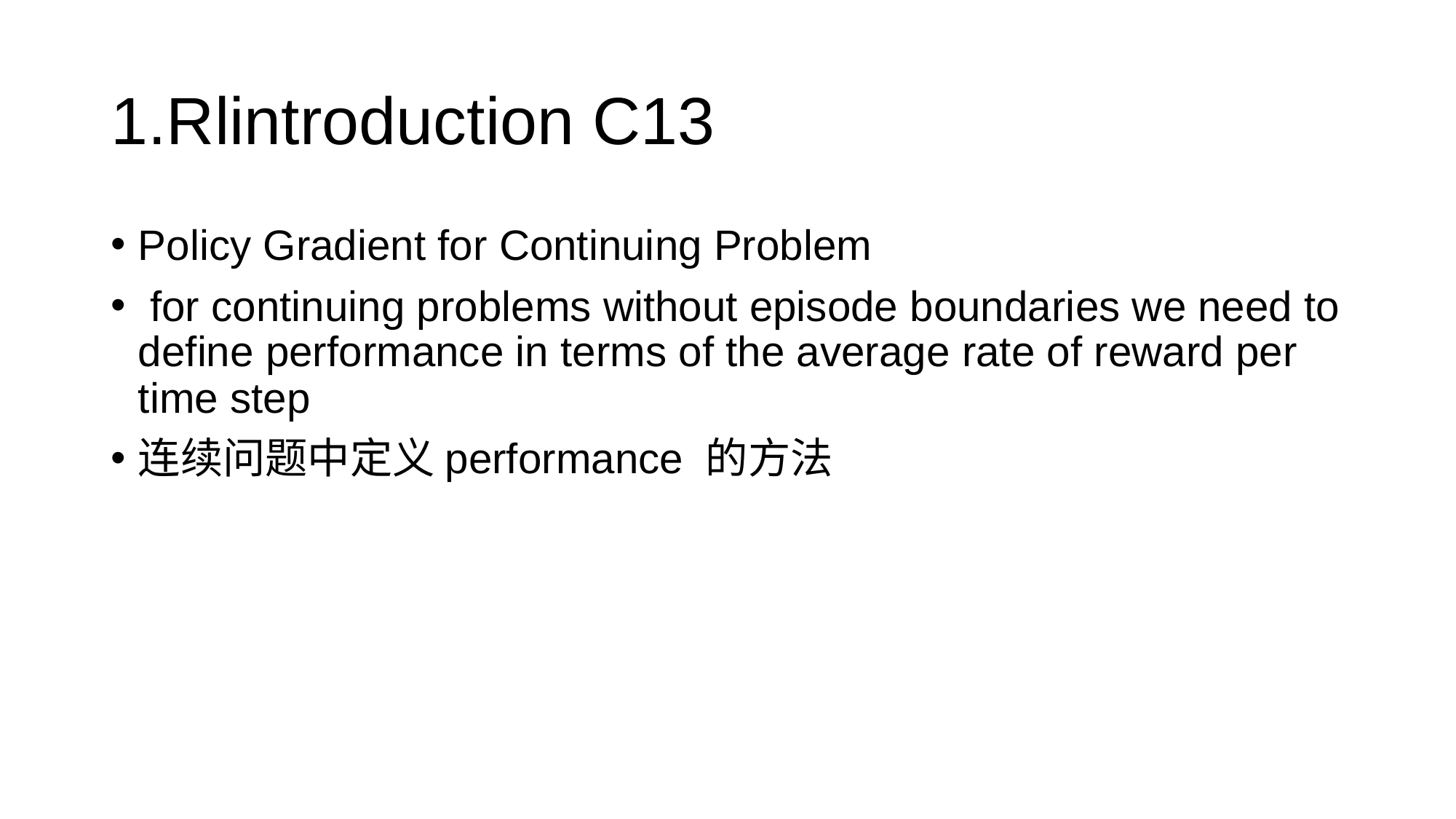

# 1.Rlintroduction C13
Policy Gradient for Continuing Problem
 for continuing problems without episode boundaries we need to define performance in terms of the average rate of reward per time step
连续问题中定义performance 的方法